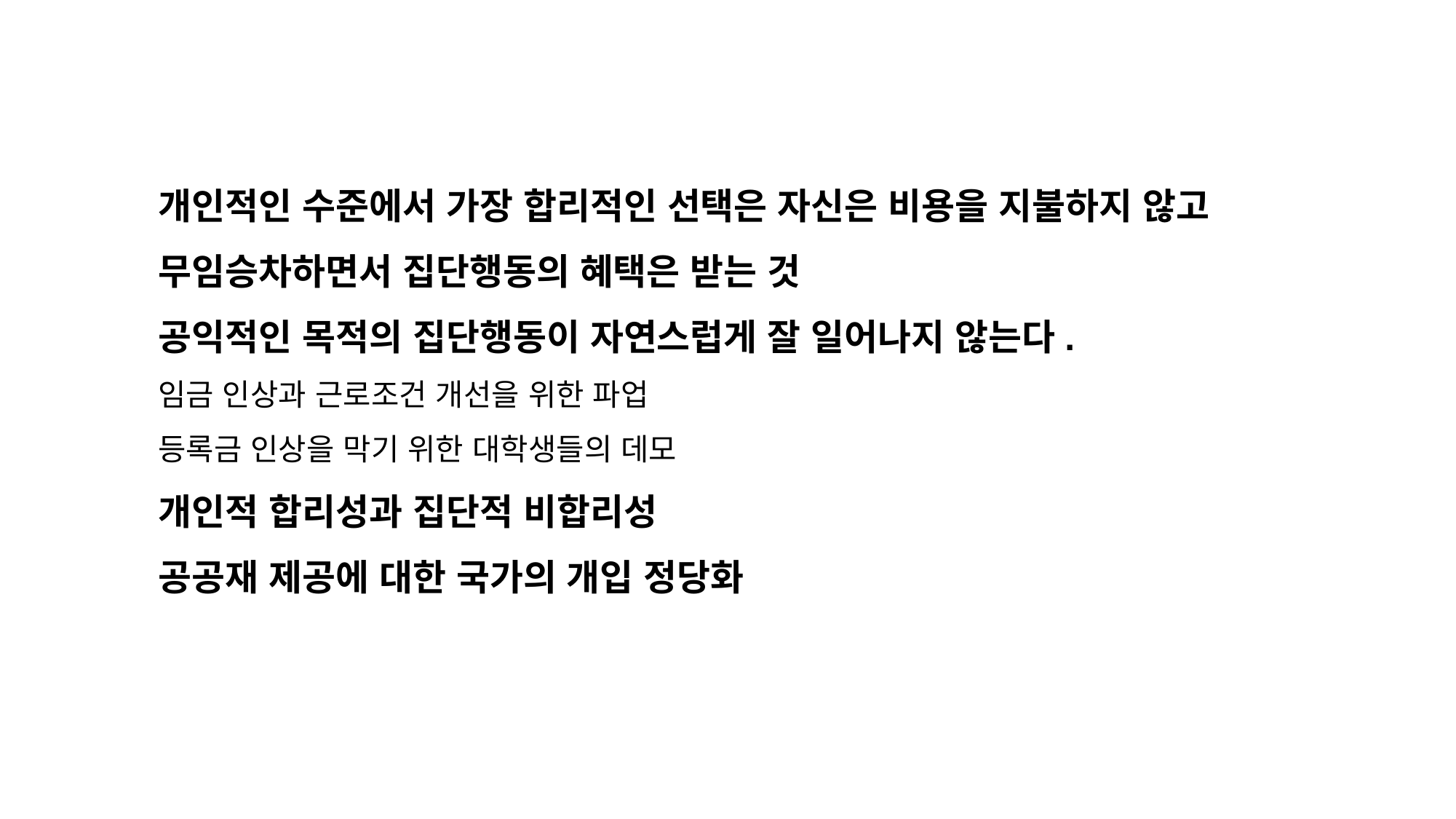

개인적인 수준에서 가장 합리적인 선택은 자신은 비용을 지불하지 않고 무임승차하면서 집단행동의 혜택은 받는 것
공익적인 목적의 집단행동이 자연스럽게 잘 일어나지 않는다.
임금 인상과 근로조건 개선을 위한 파업
등록금 인상을 막기 위한 대학생들의 데모
개인적 합리성과 집단적 비합리성
공공재 제공에 대한 국가의 개입 정당화